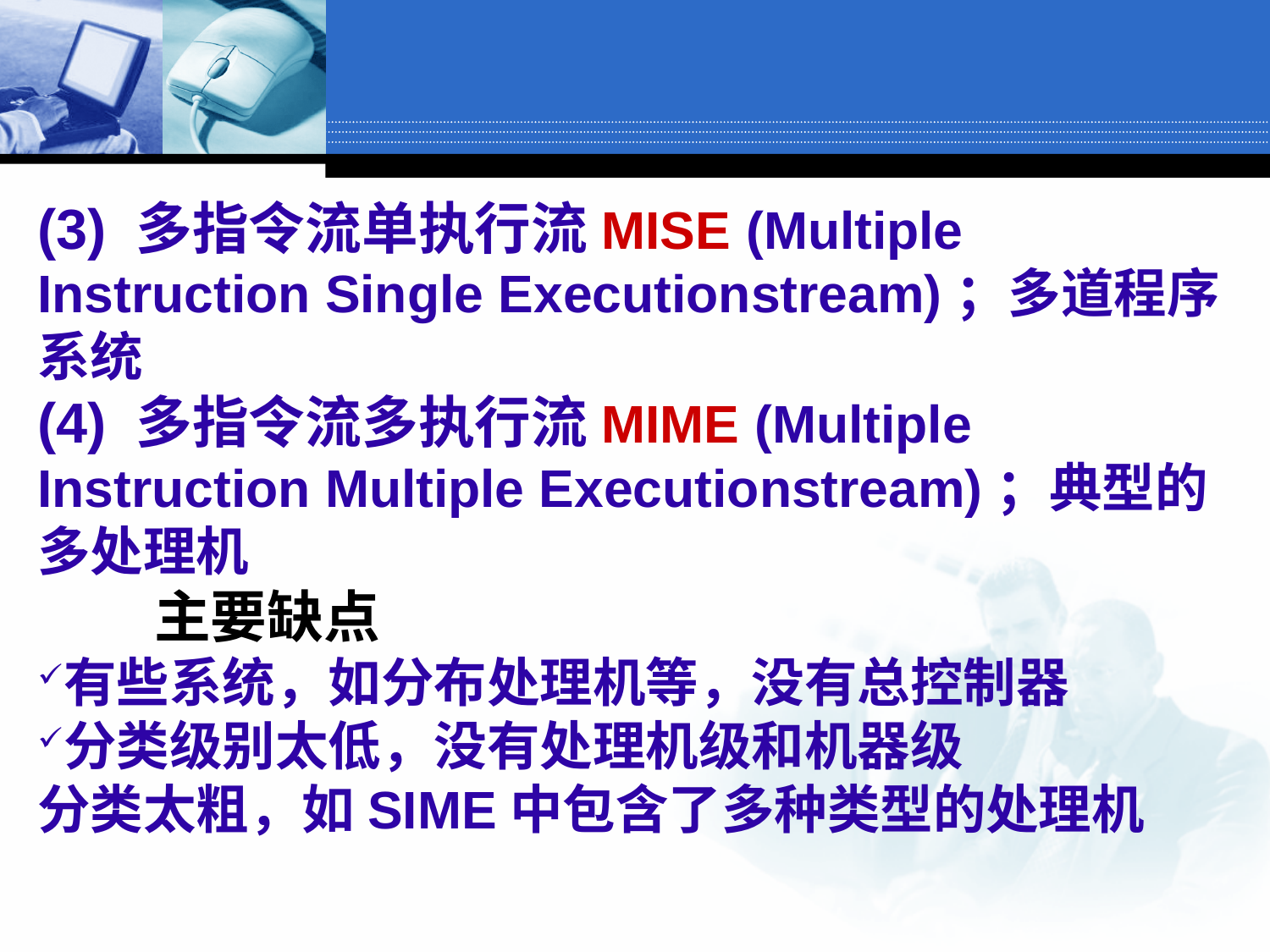

(3) 多指令流单执行流MISE (Multiple Instruction Single Executionstream)；多道程序系统
(4) 多指令流多执行流MIME (Multiple Instruction Multiple Executionstream)；典型的多处理机
        主要缺点
有些系统，如分布处理机等，没有总控制器
分类级别太低，没有处理机级和机器级
分类太粗，如SIME中包含了多种类型的处理机